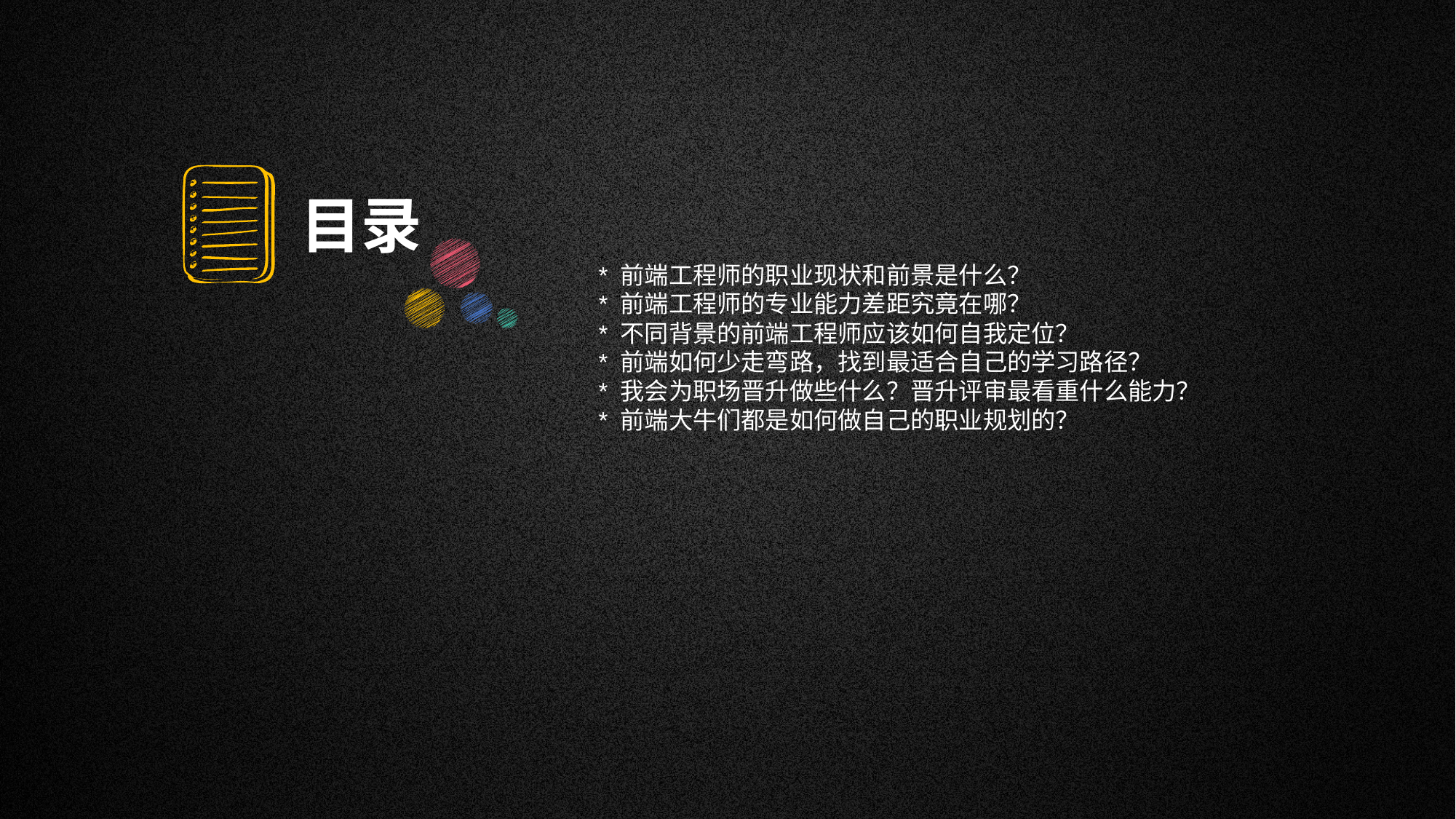

目录
e7d195523061f1c07797a755f80b33936a4bdb71a1e2e9b3B62BFFCC95B79A52B69A880DC502B9E829A24DBA5CC298944ED7C125A3C86A656AA7F644DB8944AD014E04A9878B8132B29416743944FF5DF7B305328D74A606473A2245CF56CC8645AB564CB57661BDFEEB7A97C9C70052F858D888A9303BD944E31C4FEC3188E7FD6EC68044F9A740

* 前端工程师的职业现状和前景是什么？
 * 前端工程师的专业能力差距究竟在哪？
* 不同背景的前端工程师应该如何自我定位？
* 前端如何少走弯路，找到最适合自己的学习路径？
 * 我会为职场晋升做些什么？晋升评审最看重什么能力？
 * 前端大牛们都是如何做自己的职业规划的？